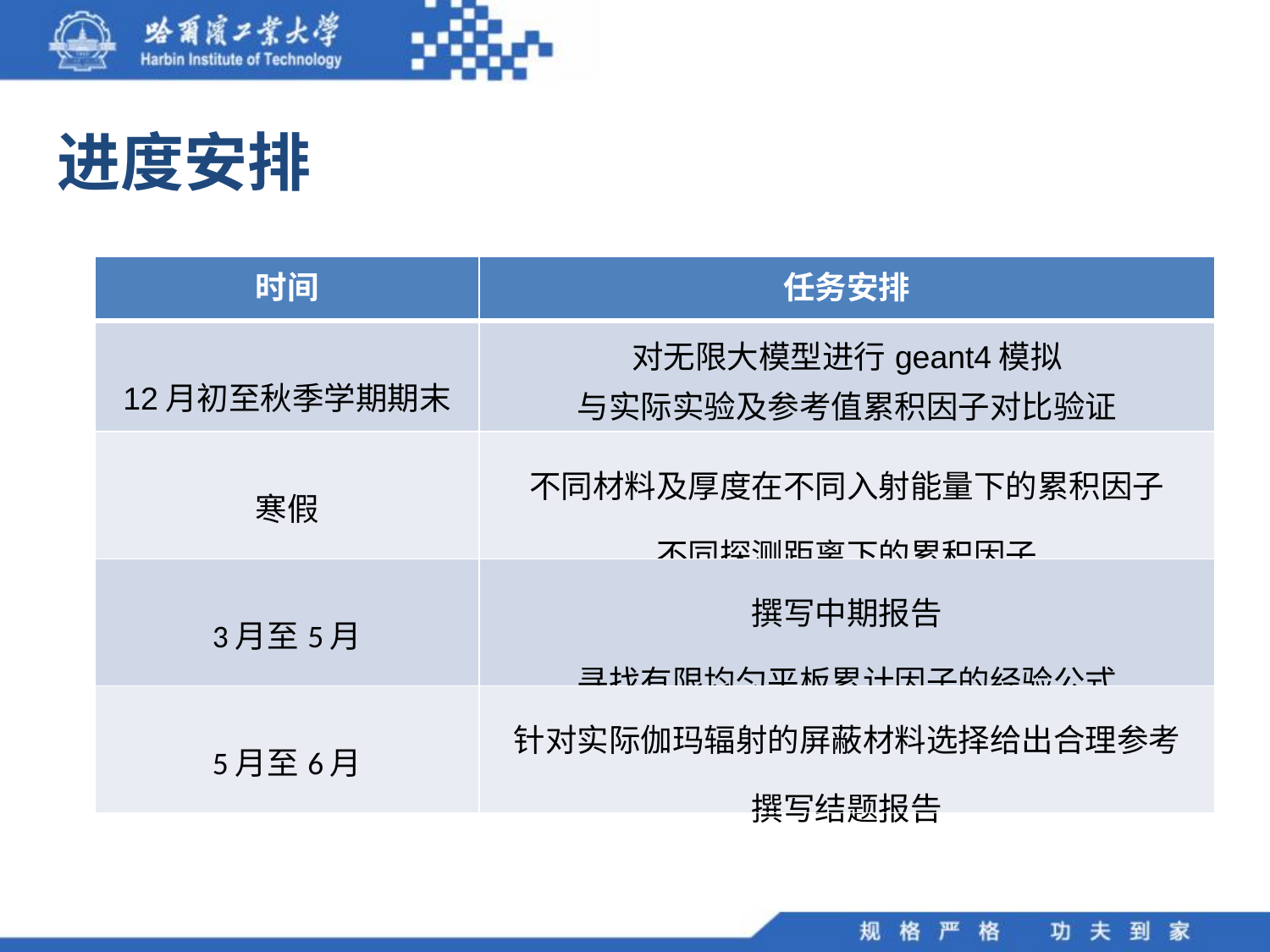

进度安排
| 时间 | 任务安排 |
| --- | --- |
| 12月初至秋季学期期末 | 对无限大模型进行geant4模拟 与实际实验及参考值累积因子对比验证 |
| 寒假 | 不同材料及厚度在不同入射能量下的累积因子 不同探测距离下的累积因子 |
| 3月至5月 | 撰写中期报告 寻找有限均匀平板累计因子的经验公式 |
| 5月至6月 | 针对实际伽玛辐射的屏蔽材料选择给出合理参考 撰写结题报告 |